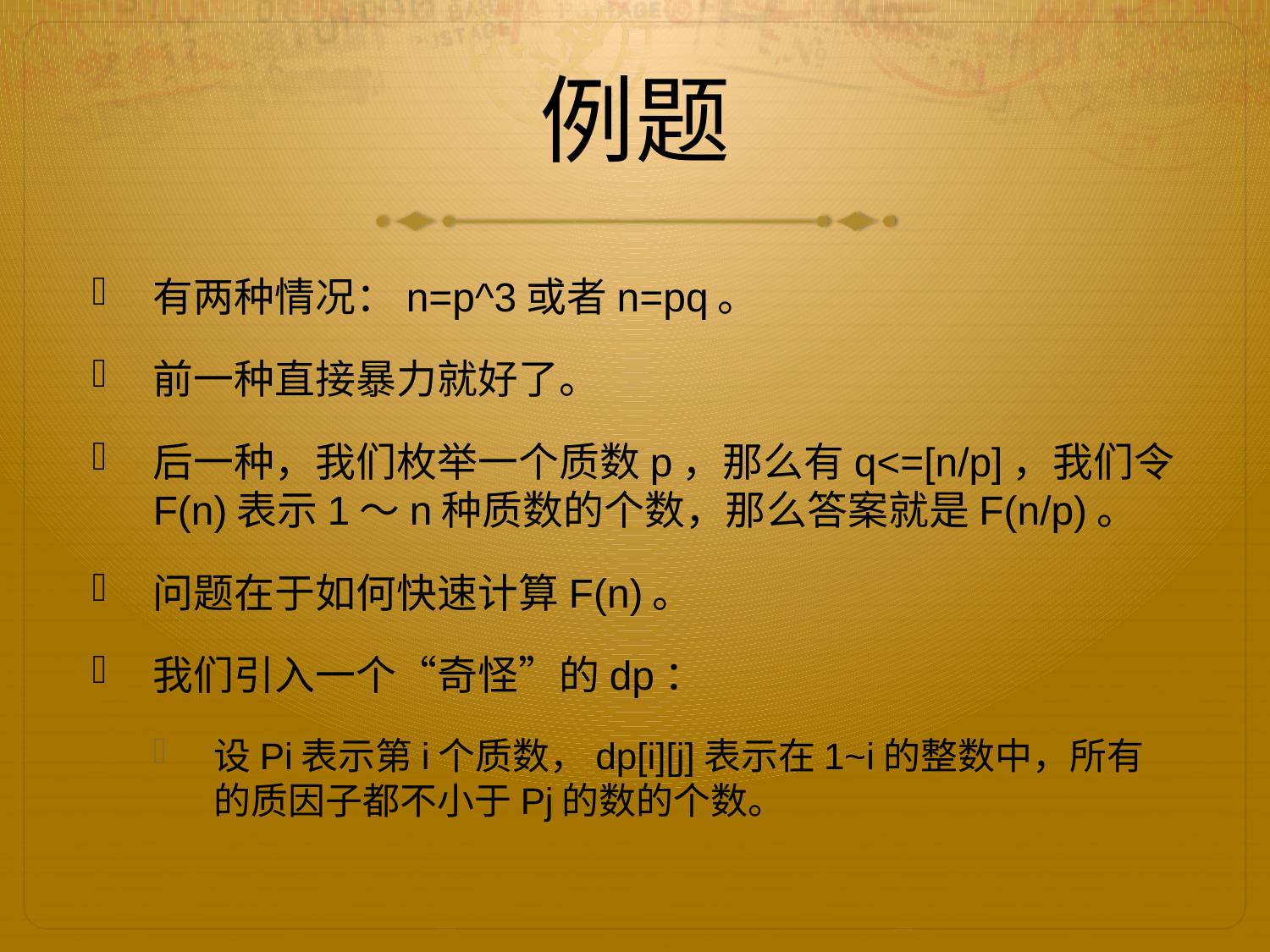

# 例题
有两种情况：n=p^3或者n=pq。
前一种直接暴力就好了。
后一种，我们枚举一个质数p，那么有q<=[n/p]，我们令F(n)表示1～n种质数的个数，那么答案就是F(n/p)。
问题在于如何快速计算F(n)。
我们引入一个“奇怪”的dp：
设Pi表示第i个质数，dp[i][j]表示在1~i的整数中，所有的质因子都不小于Pj的数的个数。